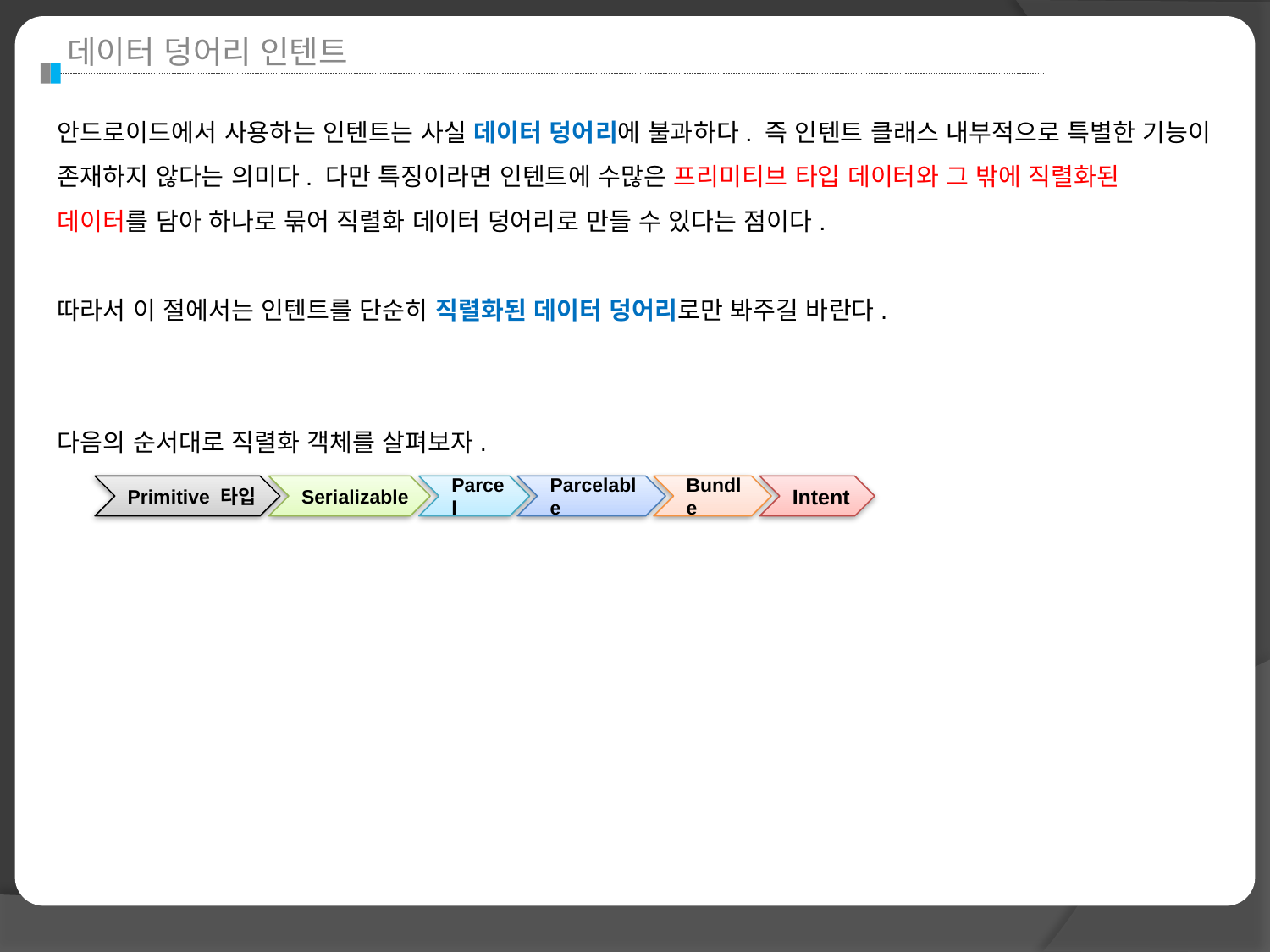

데이터 덩어리 인텐트

안드로이드에서 사용하는 인텐트는 사실 데이터 덩어리에 불과하다. 즉 인텐트 클래스 내부적으로 특별한 기능이 존재하지 않다는 의미다. 다만 특징이라면 인텐트에 수많은 프리미티브 타입 데이터와 그 밖에 직렬화된 데이터를 담아 하나로 묶어 직렬화 데이터 덩어리로 만들 수 있다는 점이다.

따라서 이 절에서는 인텐트를 단순히 직렬화된 데이터 덩어리로만 봐주길 바란다.
다음의 순서대로 직렬화 객체를 살펴보자.
Primitive 타입
Serializable
Parcel
Parcelable
Bundle
Intent